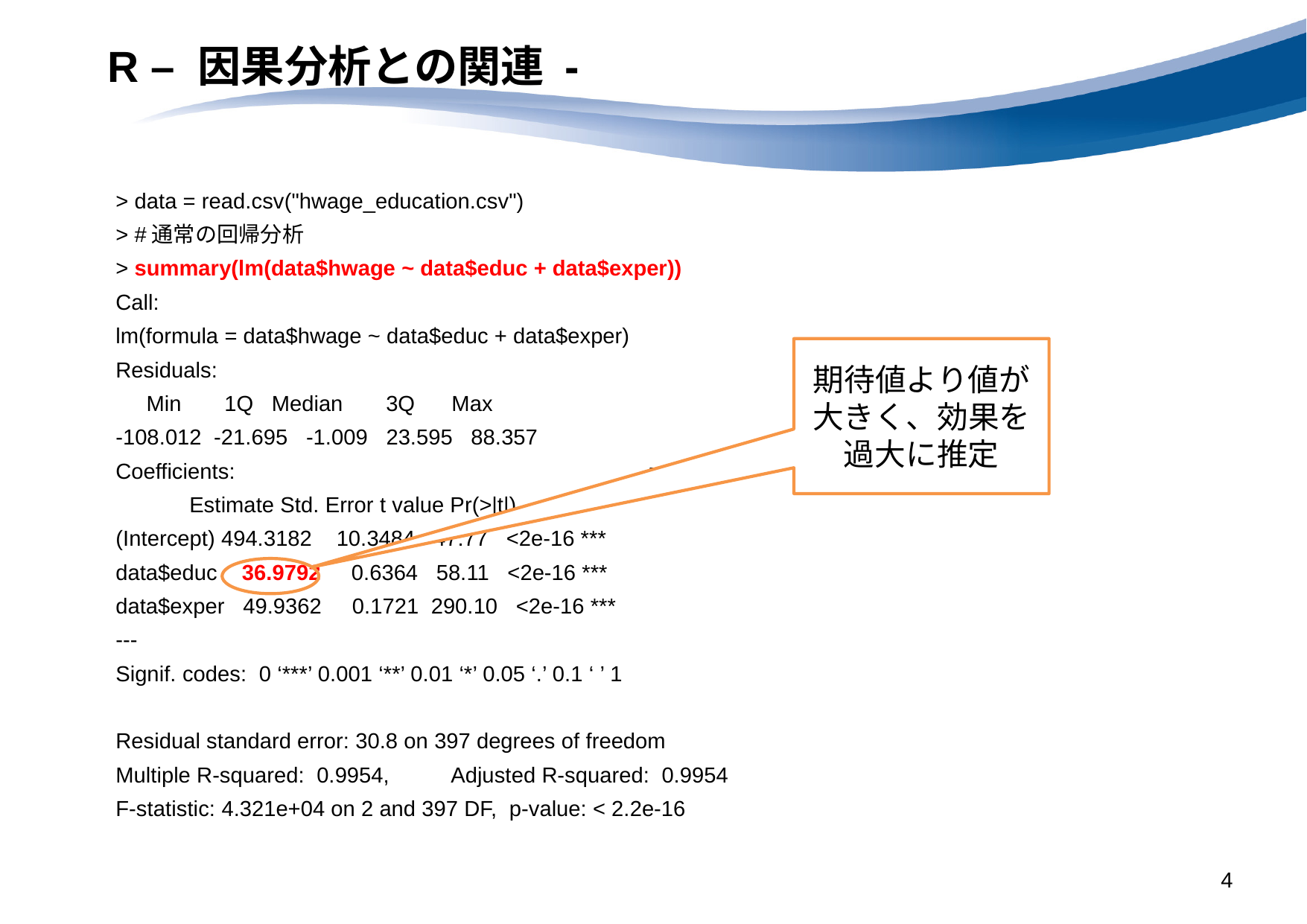

# R – 因果分析との関連 -
> data = read.csv("hwage_education.csv")
> #通常の回帰分析
> summary(lm(data$hwage ~ data$educ + data$exper))
Call:
lm(formula = data$hwage ~ data$educ + data$exper)
Residuals:
     Min       1Q   Median       3Q      Max
-108.012  -21.695   -1.009   23.595   88.357
Coefficients:
            Estimate Std. Error t value Pr(>|t|)
(Intercept) 494.3182    10.3484   47.77   <2e-16 ***
data$educ    36.9792     0.6364   58.11   <2e-16 ***
data$exper   49.9362     0.1721  290.10   <2e-16 ***
---
Signif. codes:  0 ‘***’ 0.001 ‘**’ 0.01 ‘*’ 0.05 ‘.’ 0.1 ‘ ’ 1

Residual standard error: 30.8 on 397 degrees of freedom
Multiple R-squared:  0.9954,	Adjusted R-squared:  0.9954
F-statistic: 4.321e+04 on 2 and 397 DF,  p-value: < 2.2e-16

期待値より値が大きく、効果を過大に推定
-

4